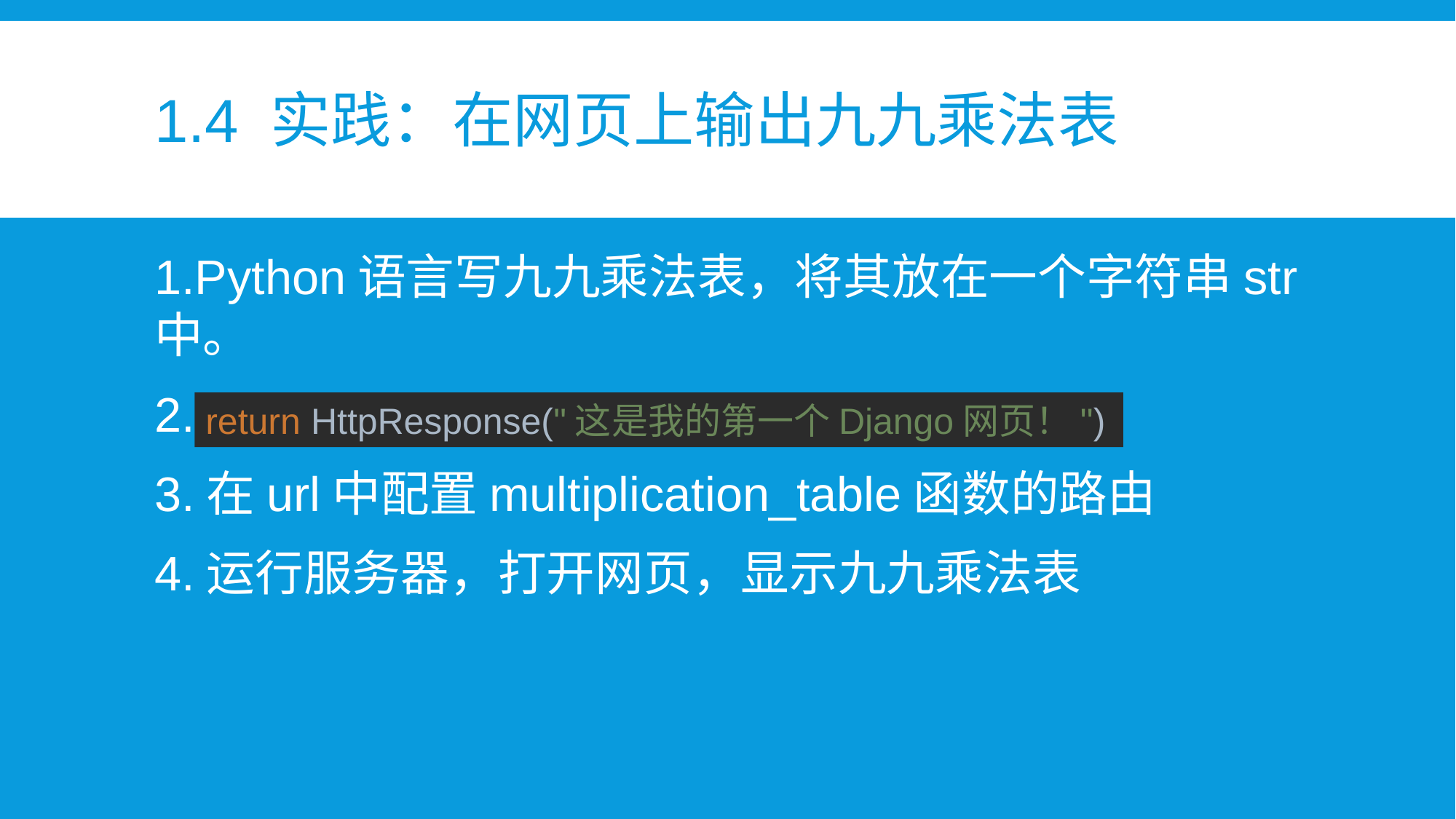

# 1.4 实践：在网页上输出九九乘法表
1.Python语言写九九乘法表，将其放在一个字符串str中。
2.
3.在url中配置multiplication_table函数的路由
4.运行服务器，打开网页，显示九九乘法表
return HttpResponse("这是我的第一个Django网页！")